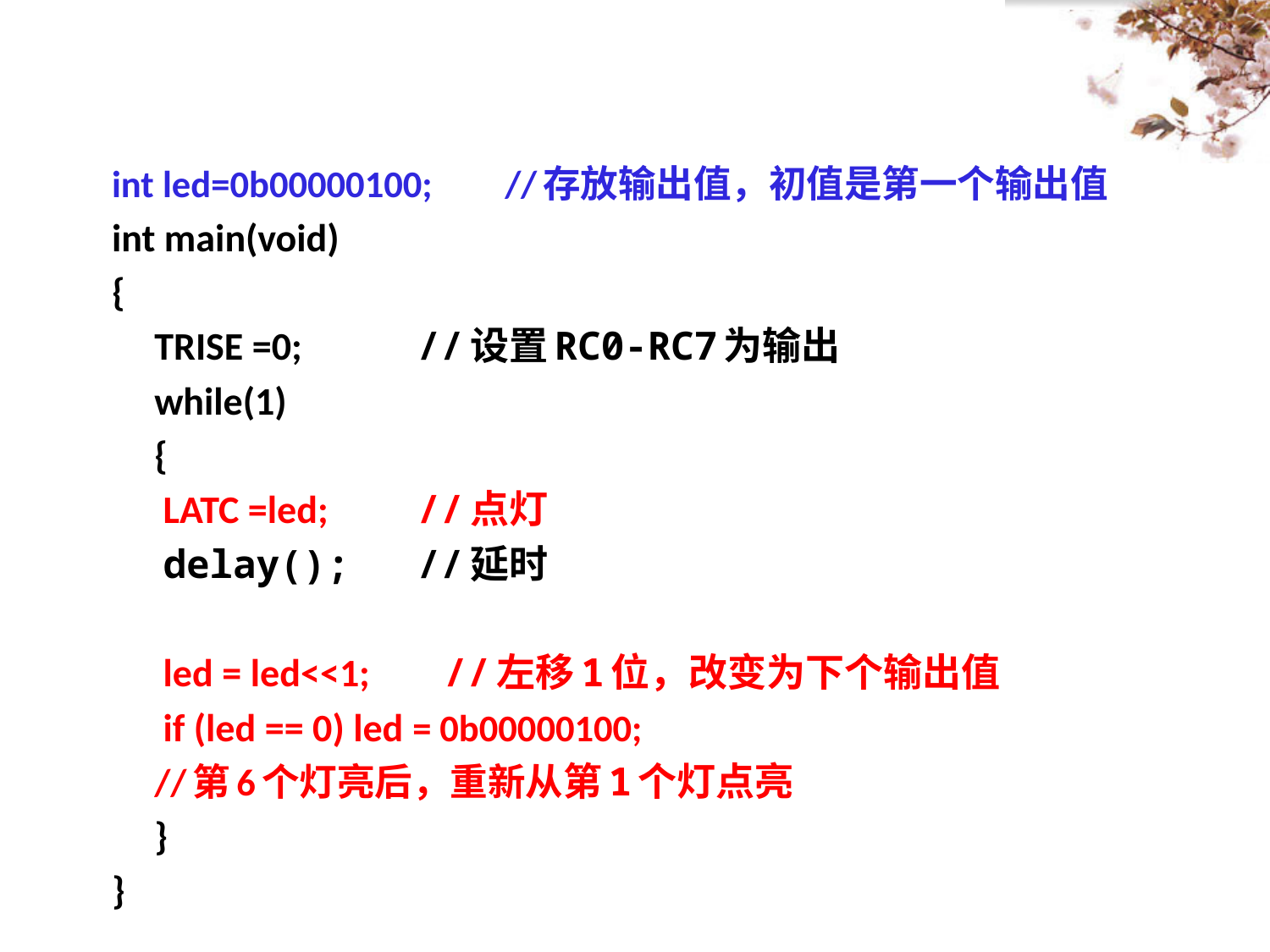

int led=0b00000100; 	//存放输出值，初值是第一个输出值
int main(void)
{
	TRISE =0;	 	//设置RC0-RC7为输出
	while(1)
	{
	 LATC =led; 	//点灯
	 delay(); 	//延时

  	 led = led<<1;	   //左移1位，改变为下个输出值
  	 if (led == 0) led = 0b00000100;
				//第6个灯亮后，重新从第1个灯点亮
	}
}